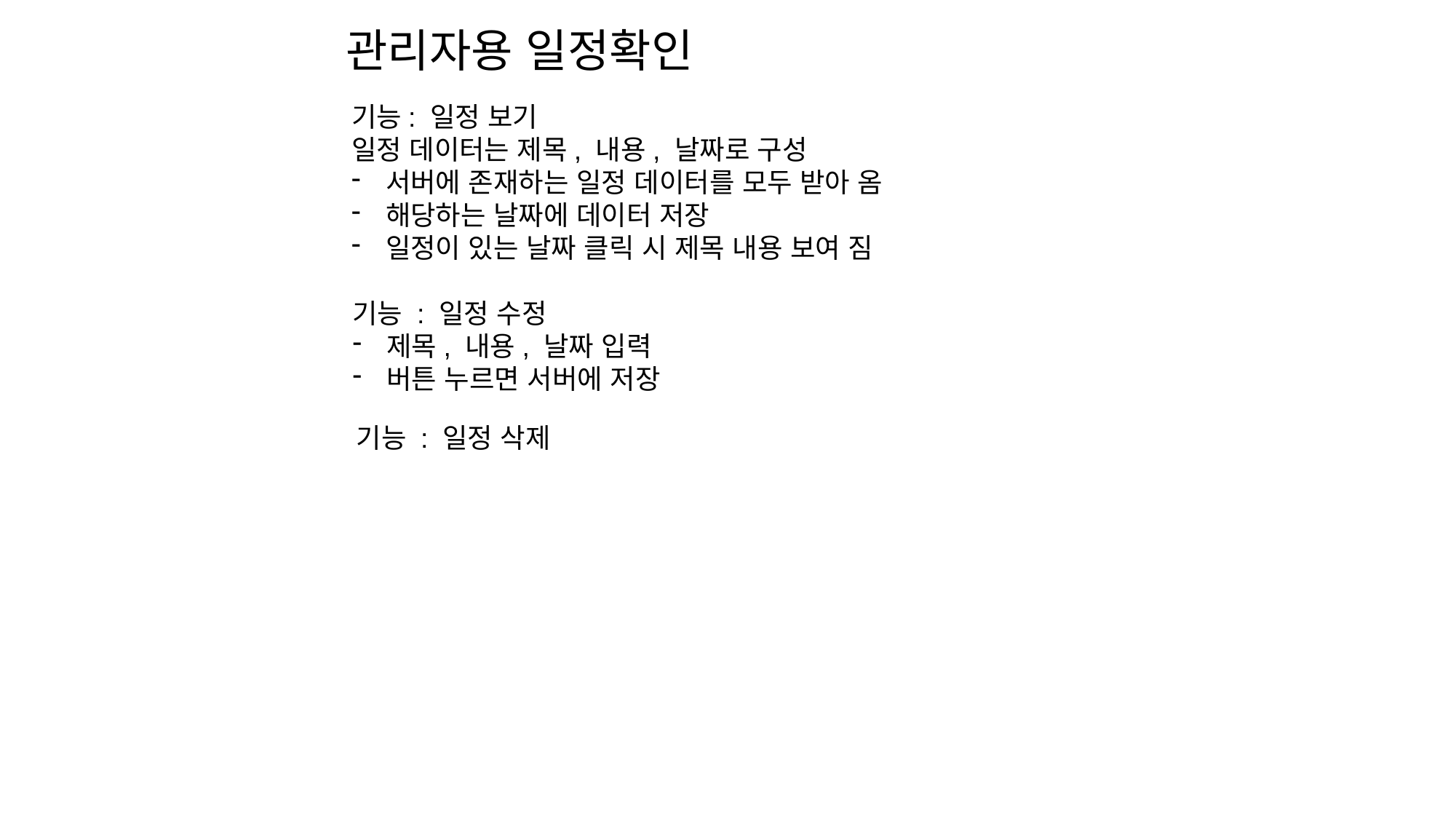

관리자용 일정확인
기능: 일정 보기
일정 데이터는 제목, 내용, 날짜로 구성
서버에 존재하는 일정 데이터를 모두 받아 옴
해당하는 날짜에 데이터 저장
일정이 있는 날짜 클릭 시 제목 내용 보여 짐

기능 : 일정 수정
제목, 내용, 날짜 입력
버튼 누르면 서버에 저장
기능 : 일정 삭제